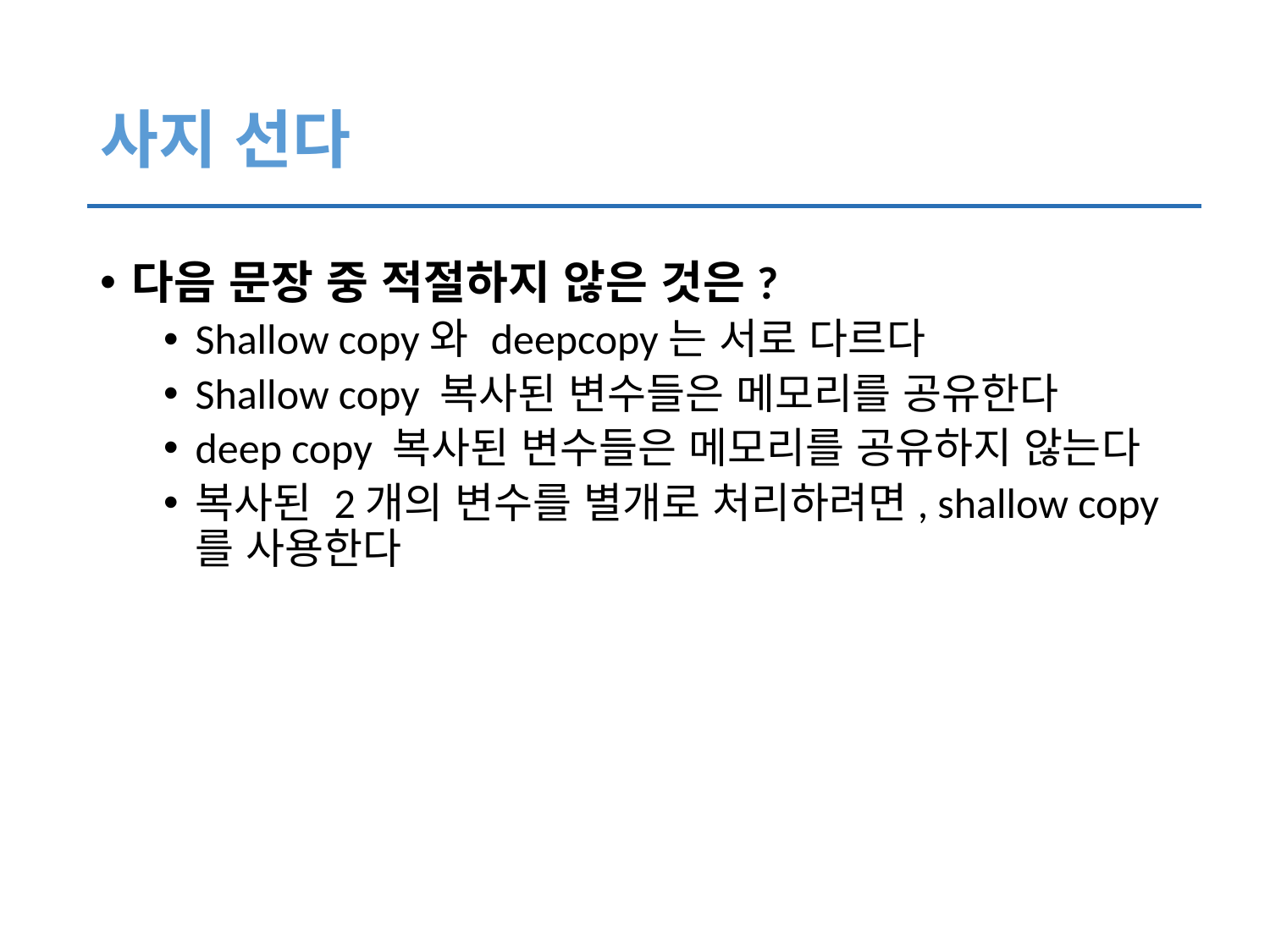

# 사지 선다
다음 문장 중 적절하지 않은 것은?
Shallow copy와 deepcopy는 서로 다르다
Shallow copy 복사된 변수들은 메모리를 공유한다
deep copy 복사된 변수들은 메모리를 공유하지 않는다
복사된 2개의 변수를 별개로 처리하려면, shallow copy를 사용한다